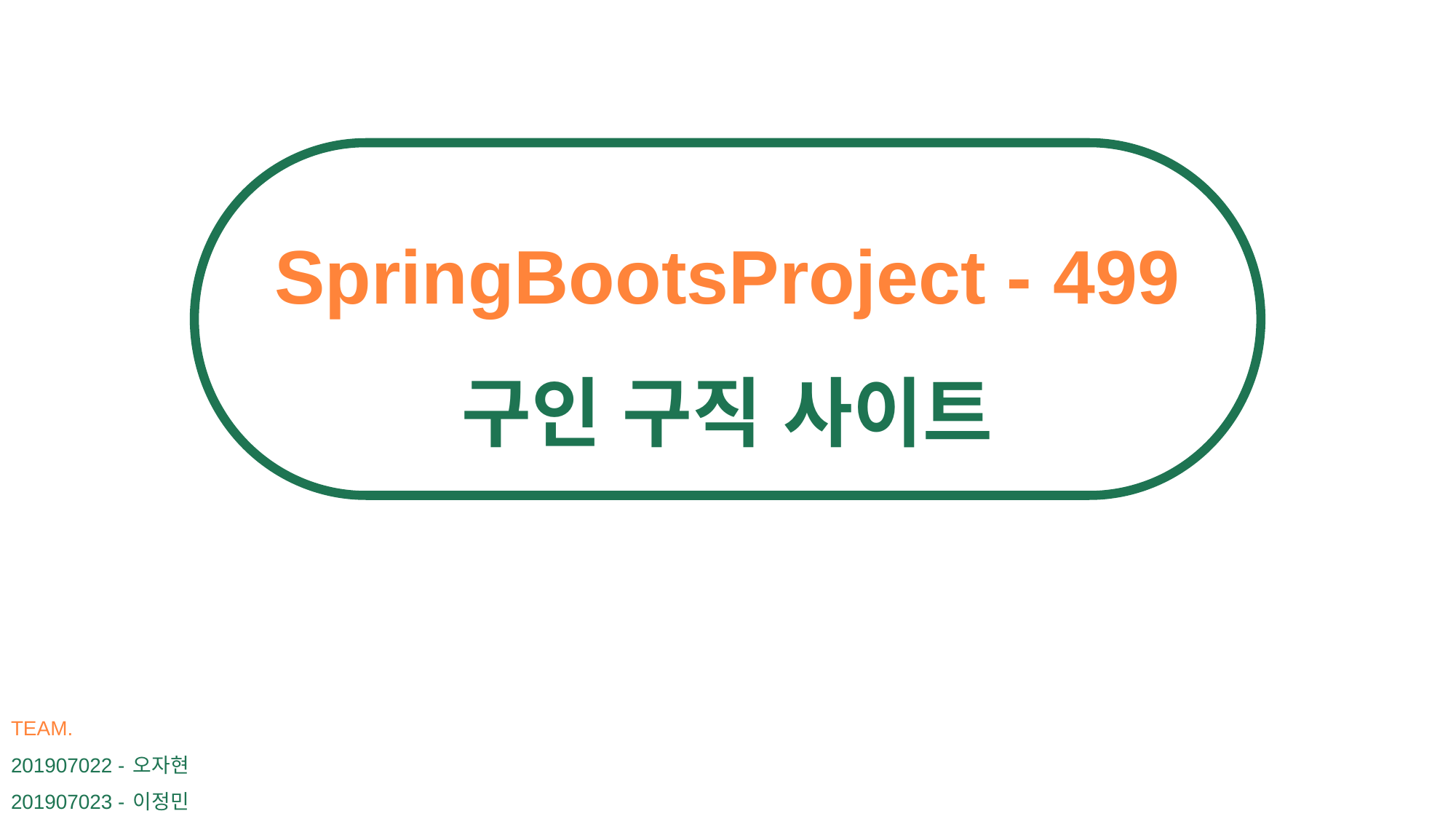

SpringBootsProject - 499
구인 구직 사이트
TEAM.
201907022 - 오자현
201907023 - 이정민